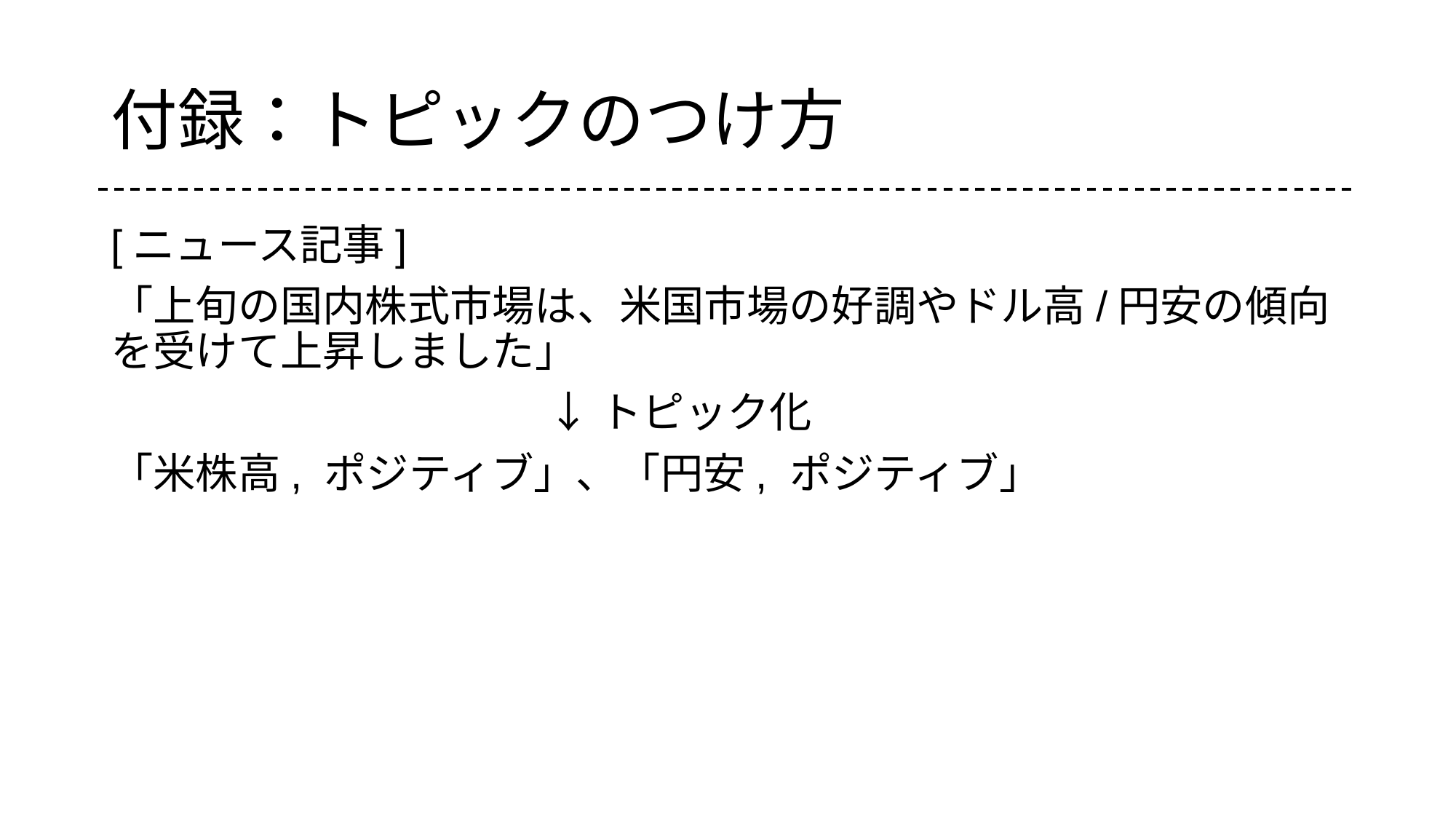

# 付録：トピックのつけ方
[ニュース記事]
「上旬の国内株式市場は、米国市場の好調やドル高/円安の傾向を受けて上昇しました」
				↓トピック化
「米株高, ポジティブ」、「円安, ポジティブ」